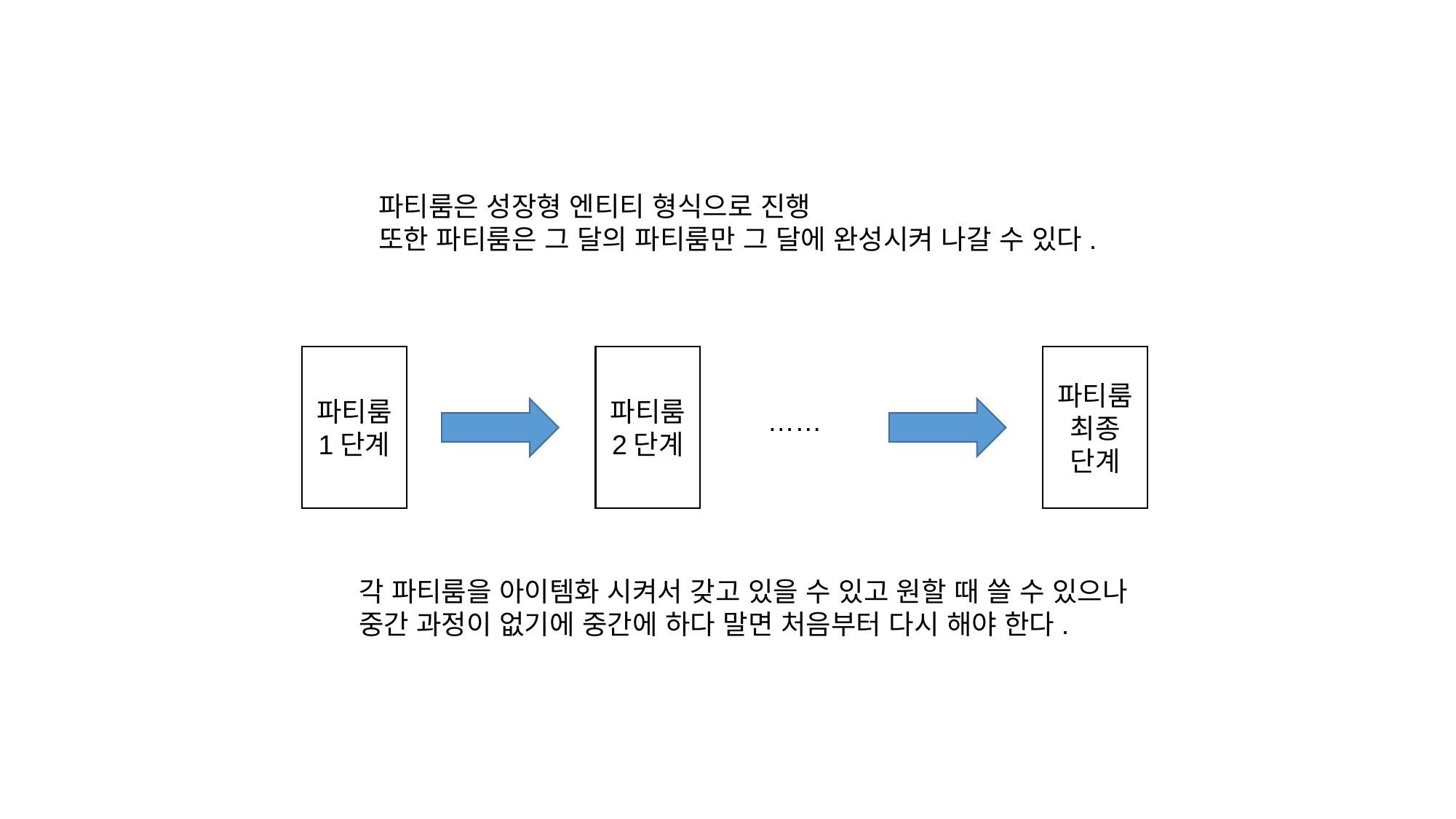

파티룸은 성장형 엔티티 형식으로 진행
또한 파티룸은 그 달의 파티룸만 그 달에 완성시켜 나갈 수 있다.
파티룸
1단계
파티룸
2단계
파티룸
최종
단계

……

각 파티룸을 아이템화 시켜서 갖고 있을 수 있고 원할 때 쓸 수 있으나
중간 과정이 없기에 중간에 하다 말면 처음부터 다시 해야 한다.